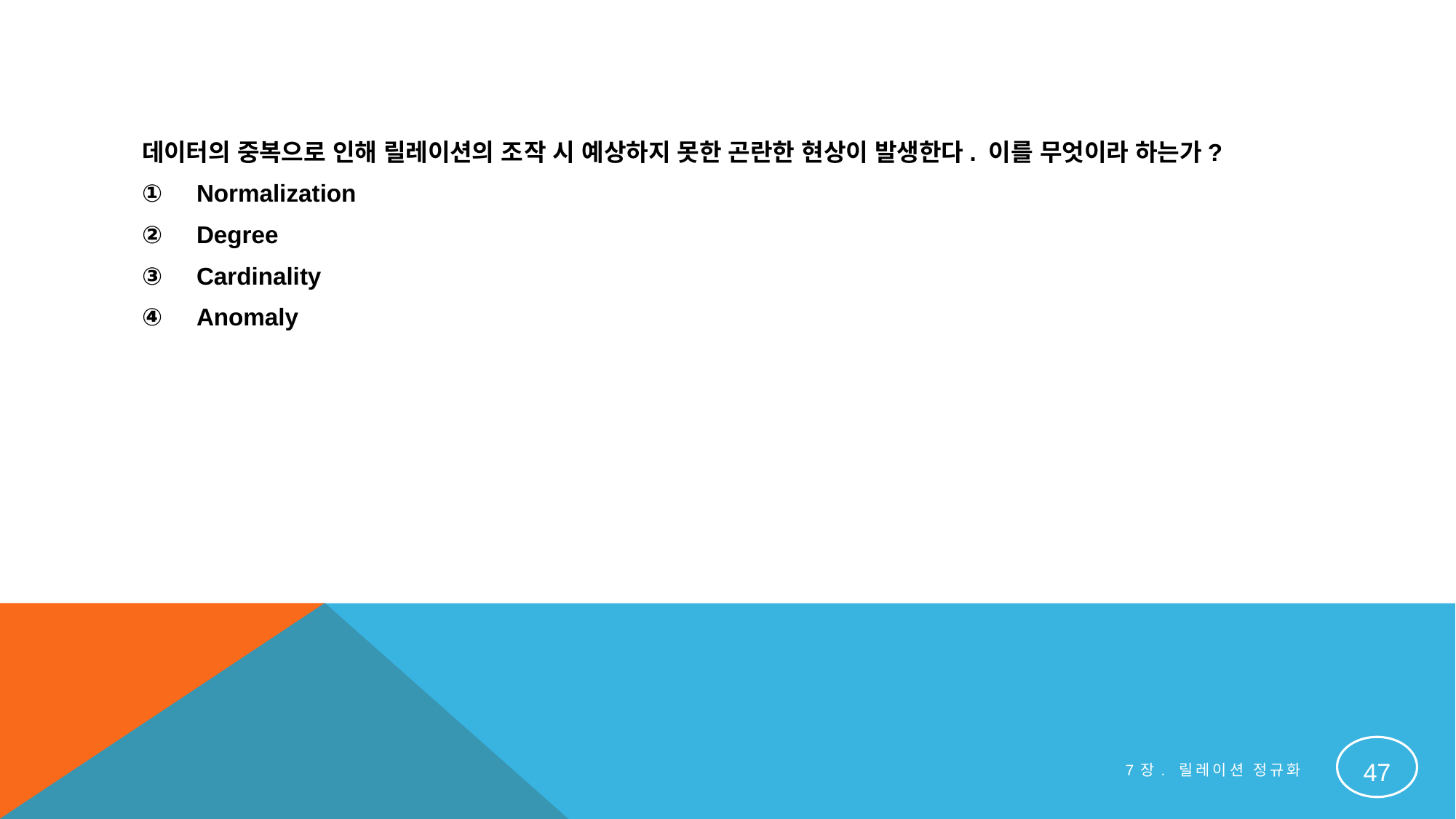

#
데이터의 중복으로 인해 릴레이션의 조작 시 예상하지 못한 곤란한 현상이 발생한다. 이를 무엇이라 하는가?
Normalization
Degree
Cardinality
Anomaly
47
7장. 릴레이션 정규화